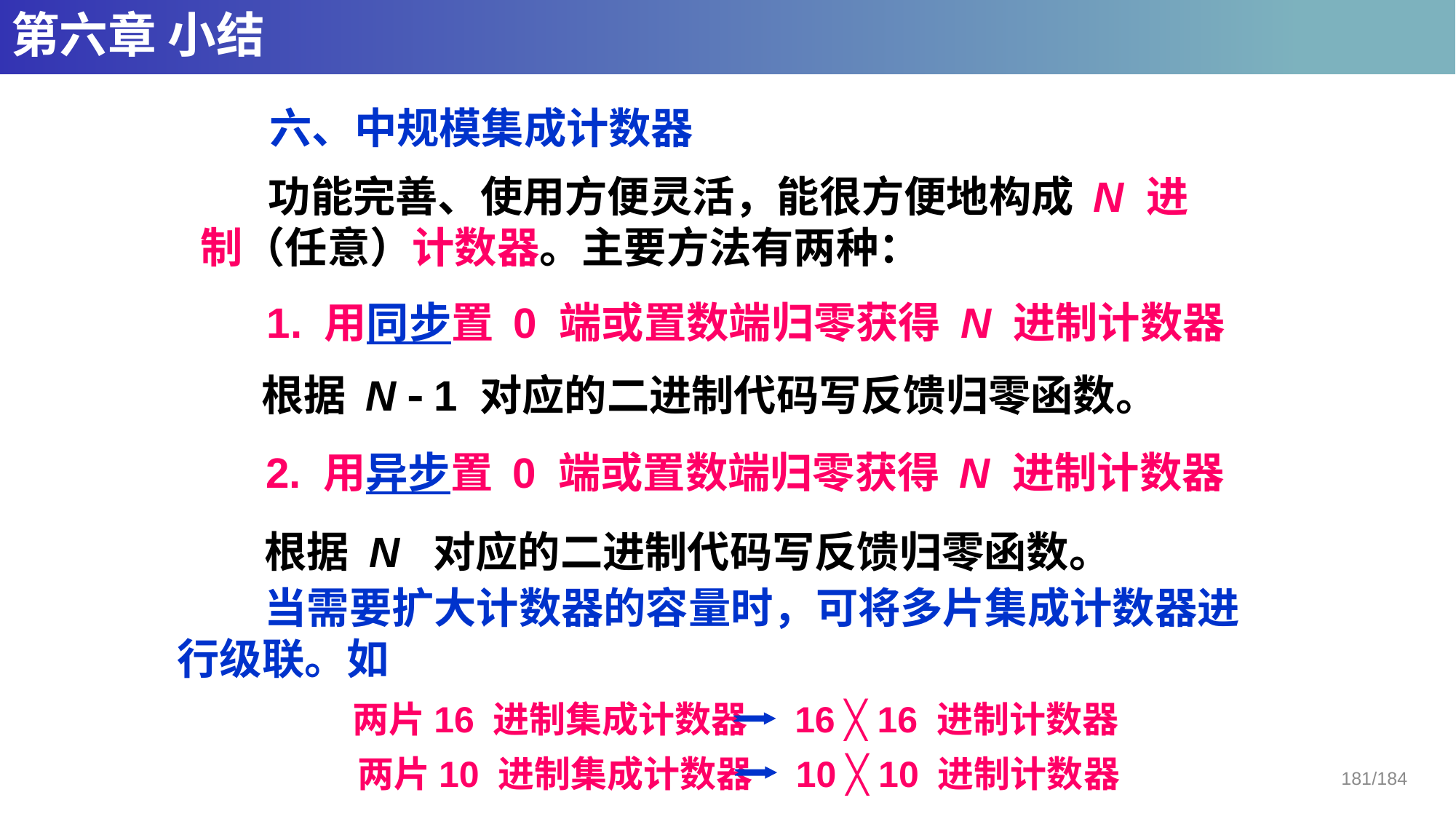

# 第六章 小结
六、中规模集成计数器
      功能完善、使用方便灵活，能很方便地构成 N 进制（任意）计数器。主要方法有两种：
1. 用同步置 0 端或置数端归零获得 N 进制计数器
根据 N − 1 对应的二进制代码写反馈归零函数。
2. 用异步置 0 端或置数端归零获得 N 进制计数器
根据 N  对应的二进制代码写反馈归零函数。
        当需要扩大计数器的容量时，可将多片集成计数器进行级联。如
两片16 进制集成计数器
16 ╳ 16 进制计数器

两片10 进制集成计数器
10 ╳ 10 进制计数器
181/184